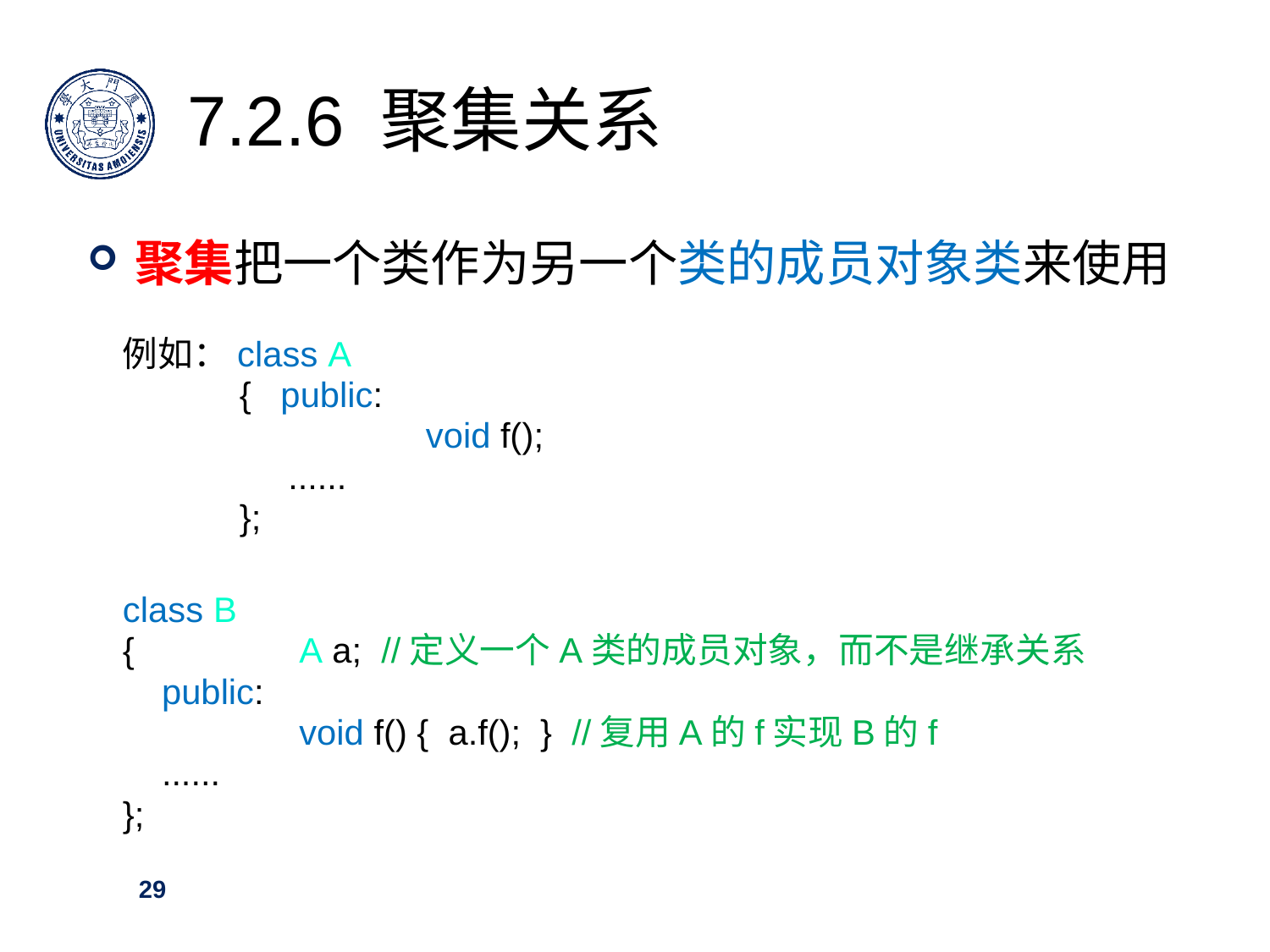

7.2.6 聚集关系
聚集把一个类作为另一个类的成员对象类来使用

例如：class A
            {   public:
		              void f();
                 ......
            };

class B
{		 A a;  //定义一个A类的成员对象，而不是继承关系
    public:
		 void f() {  a.f();  }  //复用A的f实现B的f
    ......
};
29